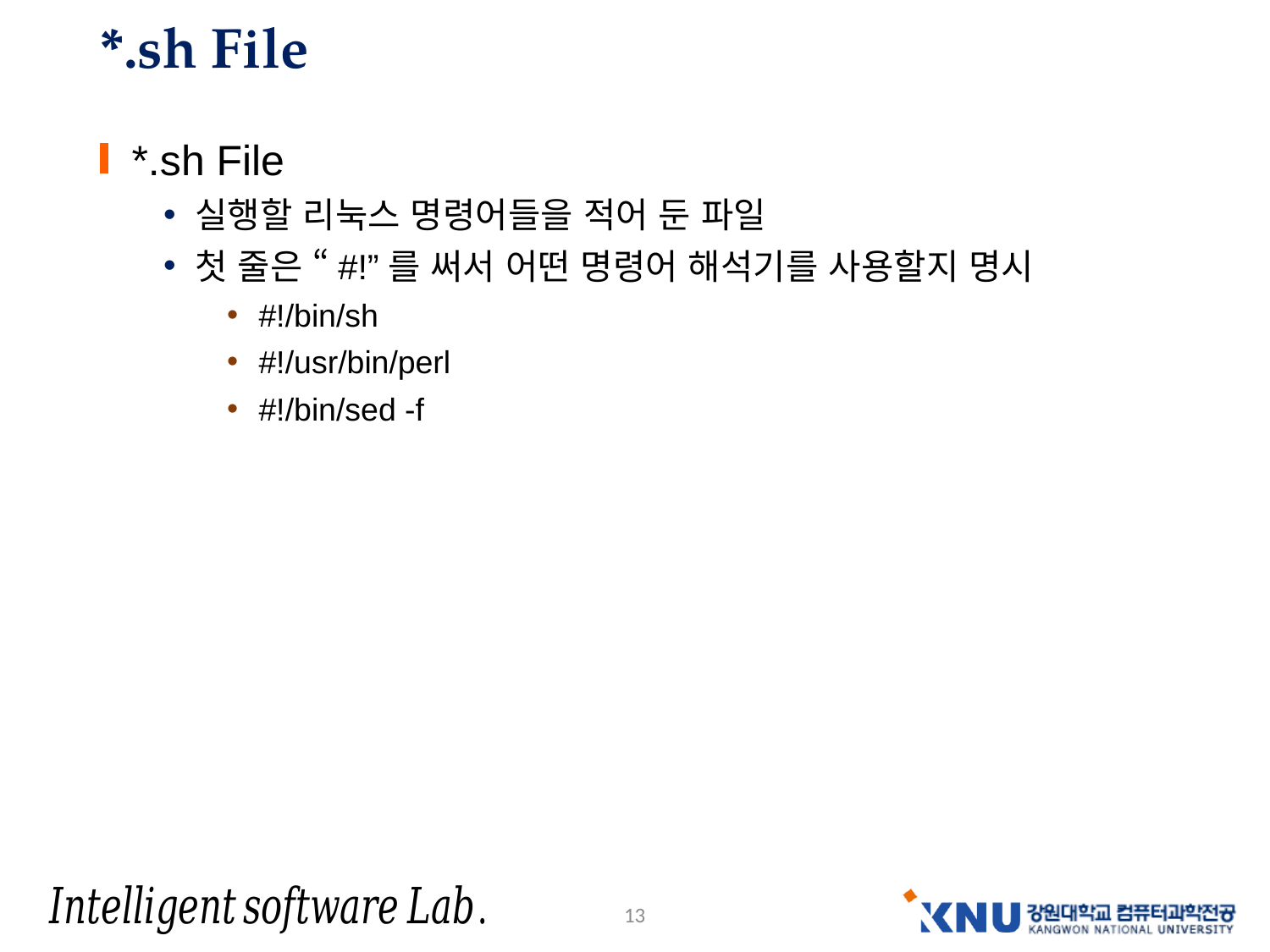

# *.sh File
*.sh File
실행할 리눅스 명령어들을 적어 둔 파일
첫 줄은 “#!”를 써서 어떤 명령어 해석기를 사용할지 명시
#!/bin/sh
#!/usr/bin/perl
#!/bin/sed -f